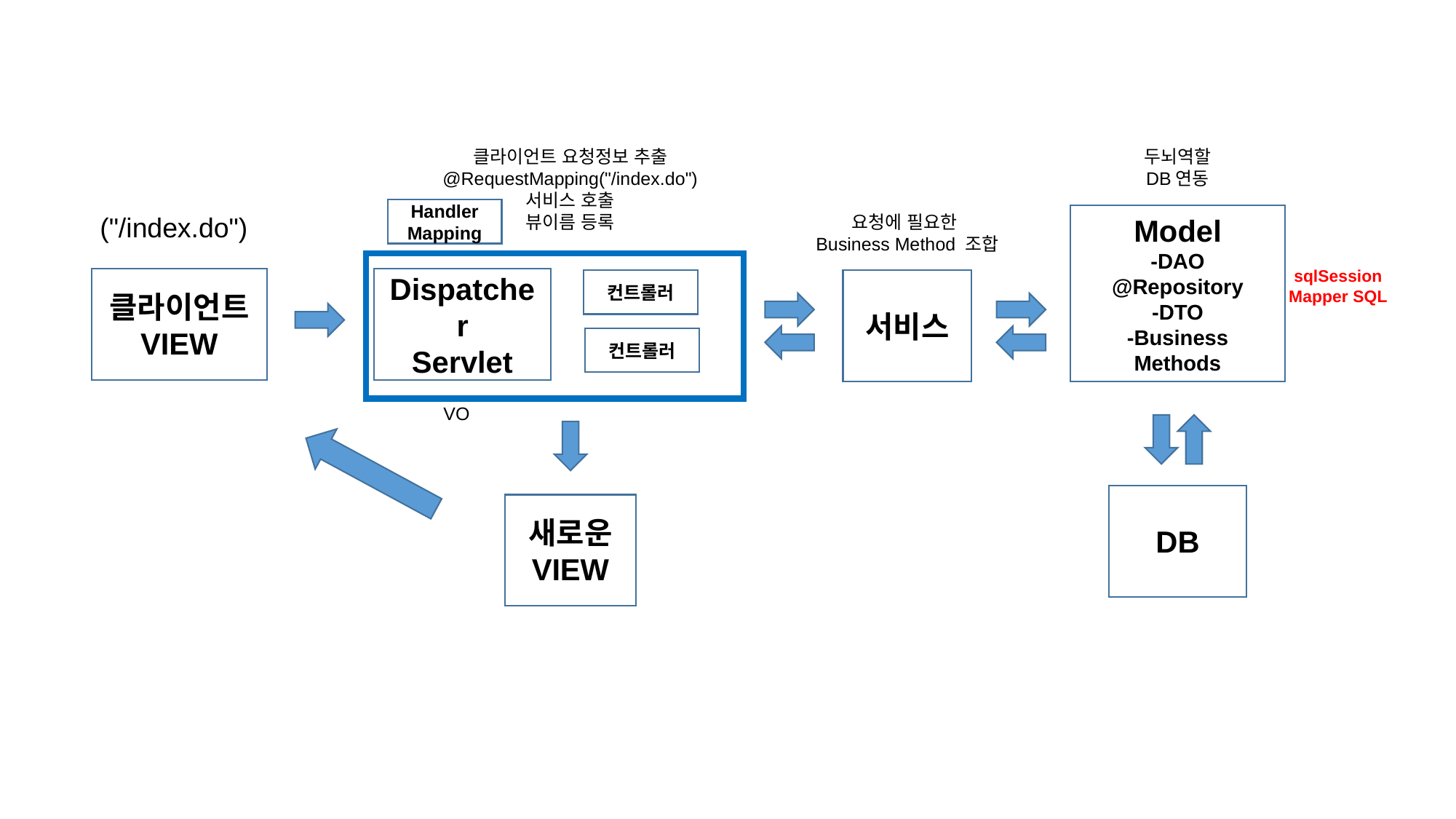

클라이언트 요청정보 추출
@RequestMapping("/index.do")
서비스 호출
뷰이름 등록
두뇌역할
DB연동
Handler
Mapping
("/index.do")
요청에 필요한
Business Method 조합
Model
-DAO
@Repository
-DTO
-Business Methods

sqlSession
Mapper SQL
클라이언트
VIEW
Dispatcher
Servlet
컨트롤러
서비스

컨트롤러
VO

DB
새로운
VIEW